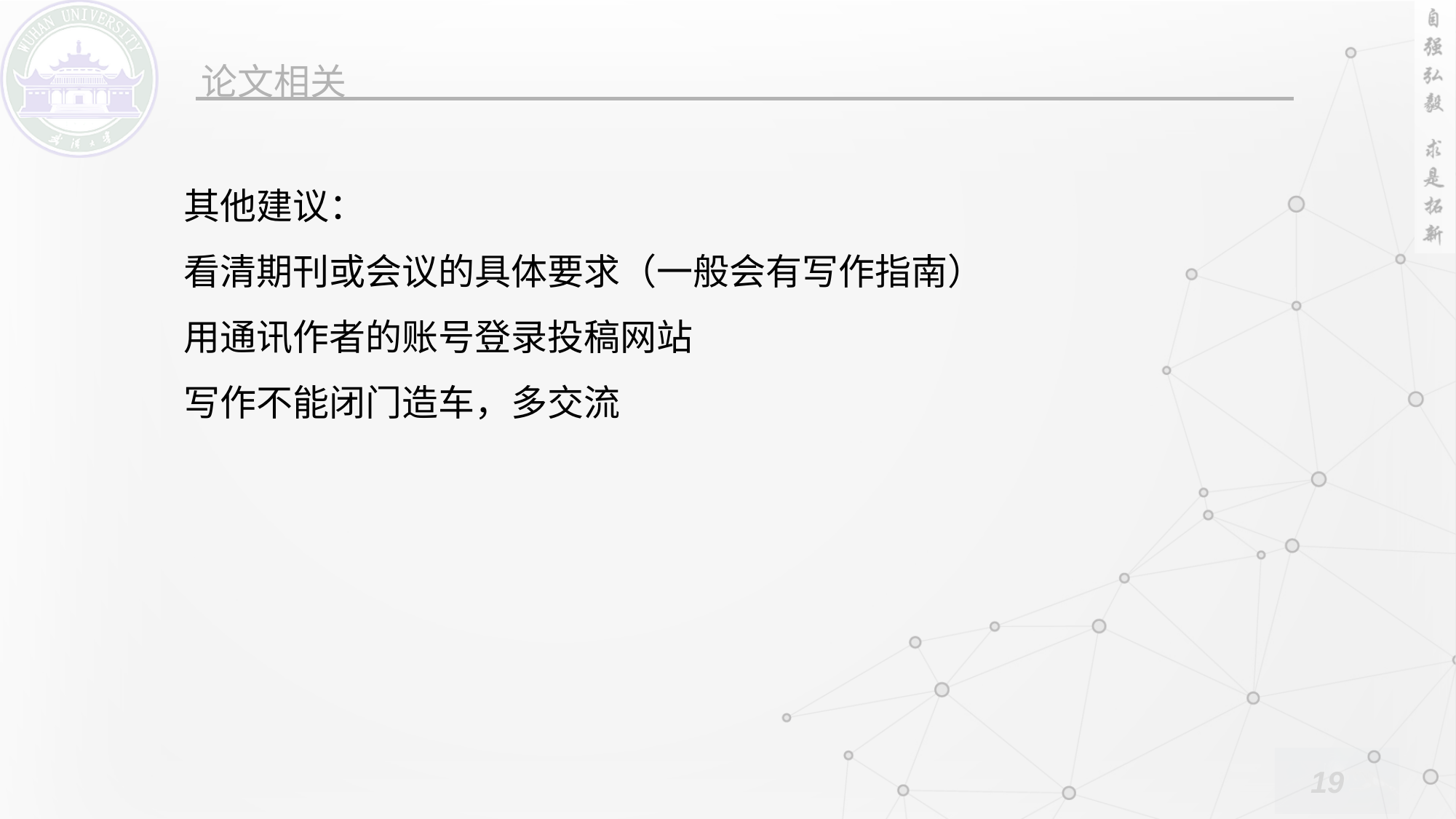

其他建议：
看清期刊或会议的具体要求（一般会有写作指南）
用通讯作者的账号登录投稿网站
写作不能闭门造车，多交流

19